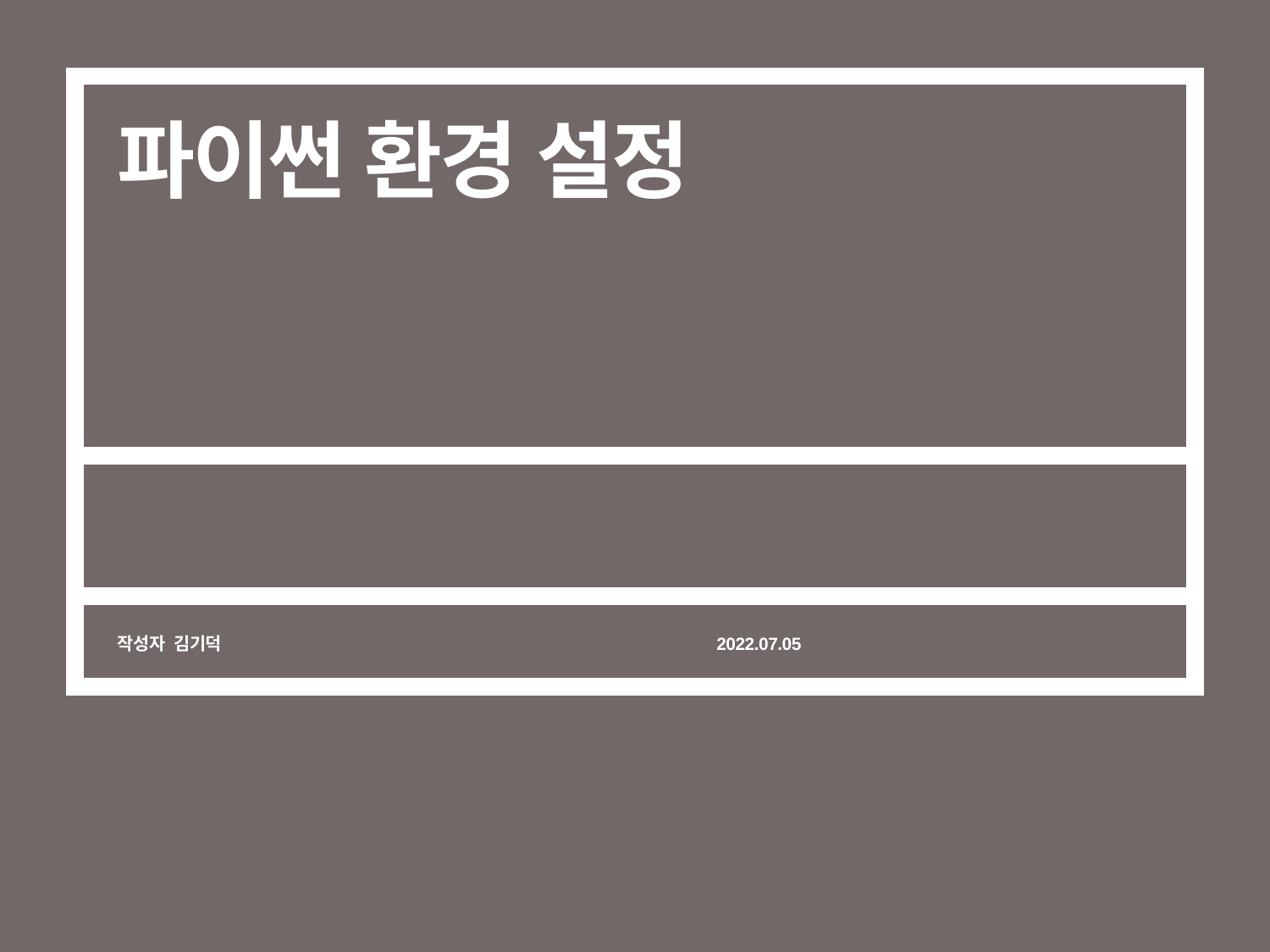

# 파이썬 환경 설정

작성자  김기덕
2022.07.05